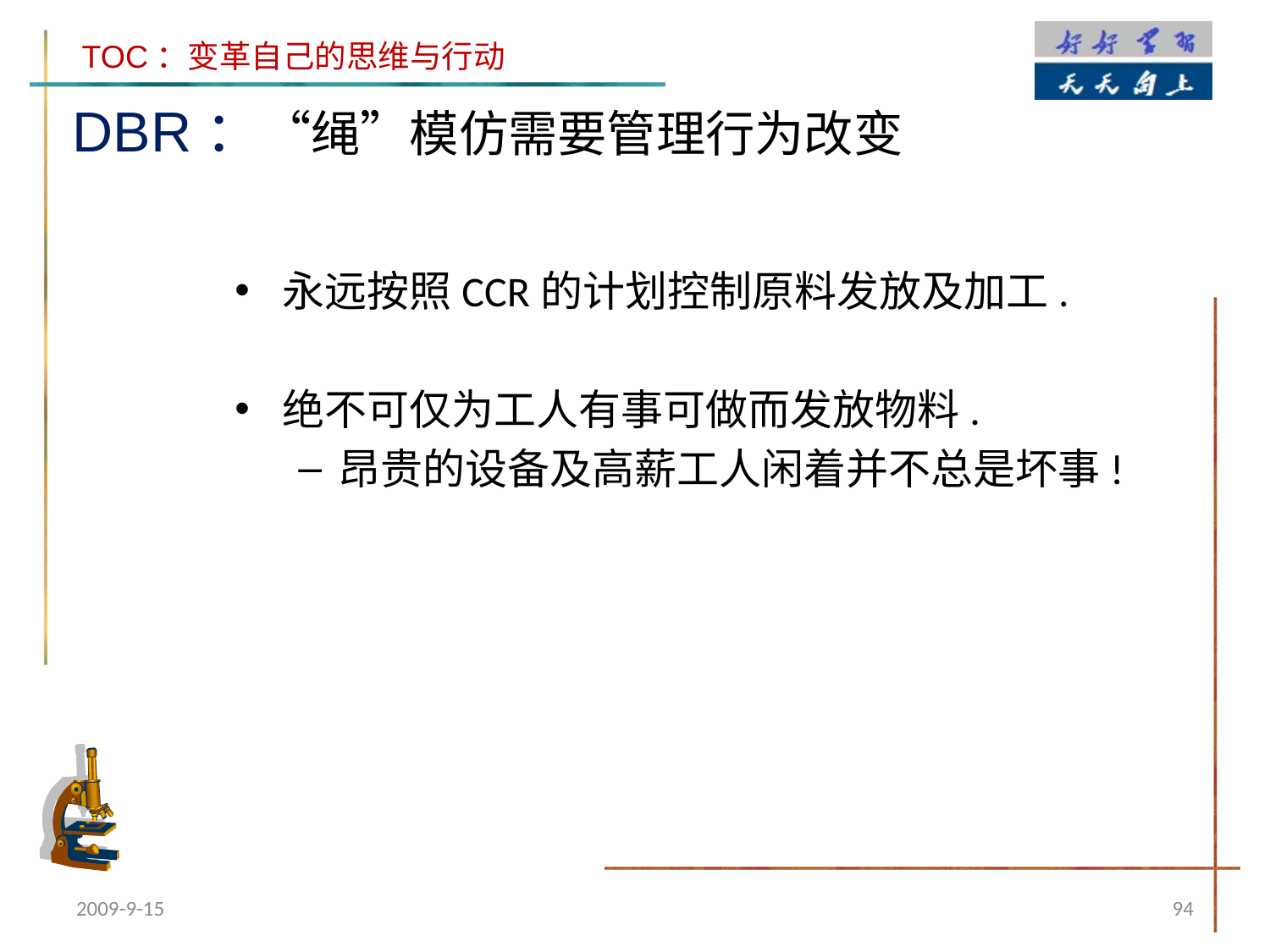

DBR：“绳”模仿需要管理行为改变
永远按照CCR的计划控制原料发放及加工.

绝不可仅为工人有事可做而发放物料.
昂贵的设备及高薪工人闲着并不总是坏事!
2009-9-15
94